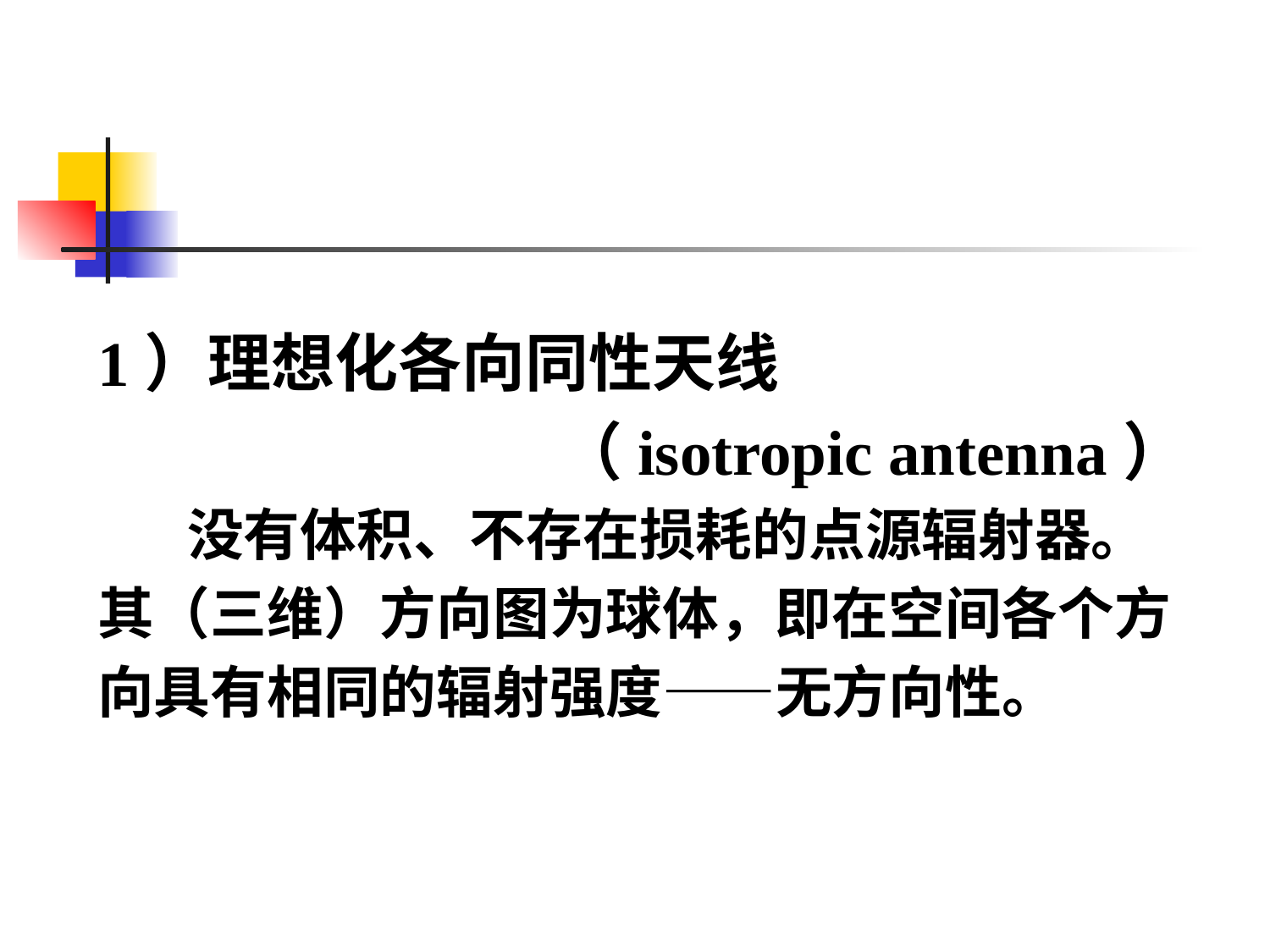

#
1）理想化各向同性天线
                               （isotropic antenna）
      没有体积、不存在损耗的点源辐射器。
其（三维）方向图为球体，即在空间各个方
向具有相同的辐射强度——无方向性。